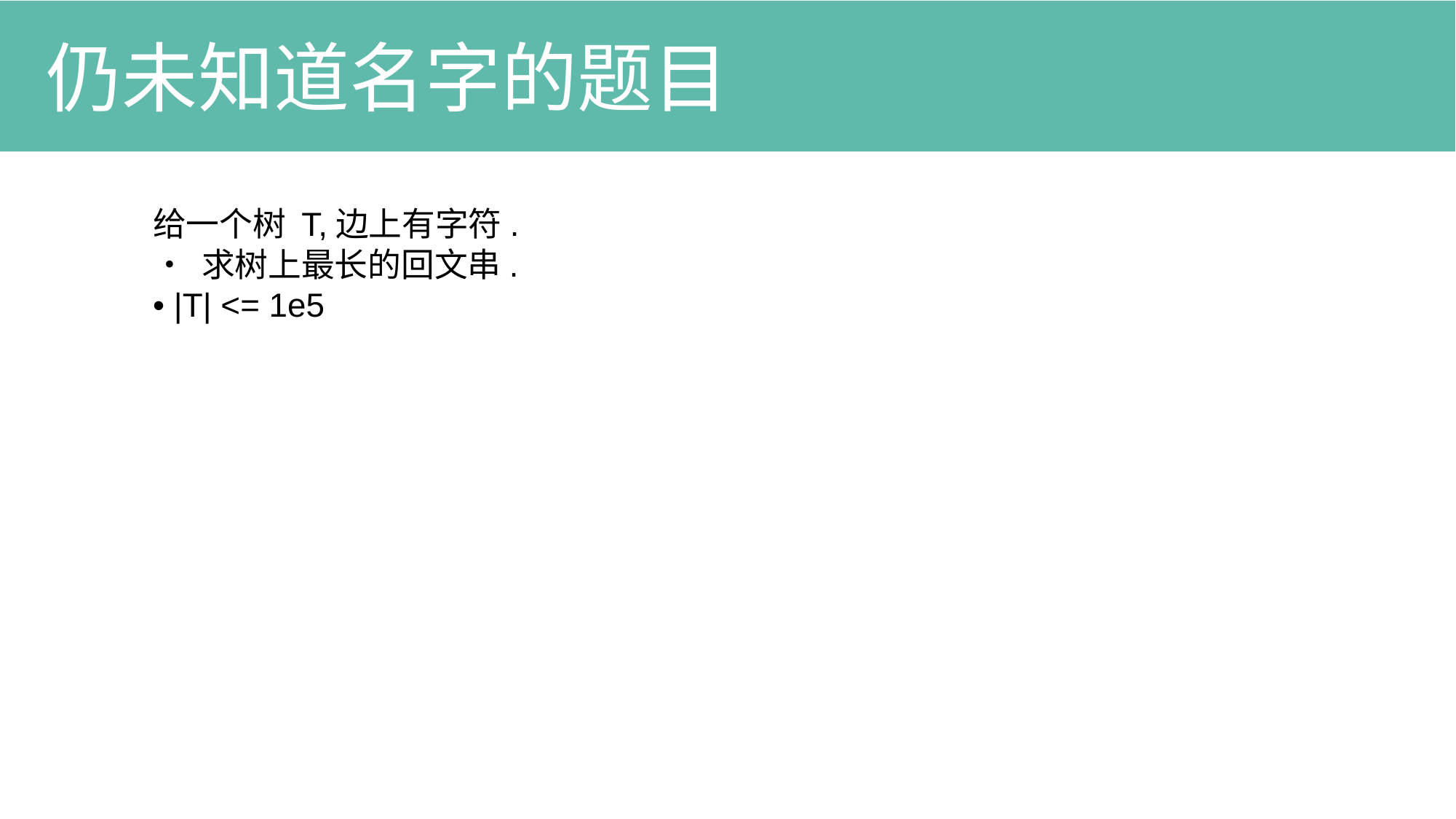

仍未知道名字的题目
给⼀个树 T,边上有字符.
• 求树上最长的回文串.
• |T| <= 1e5